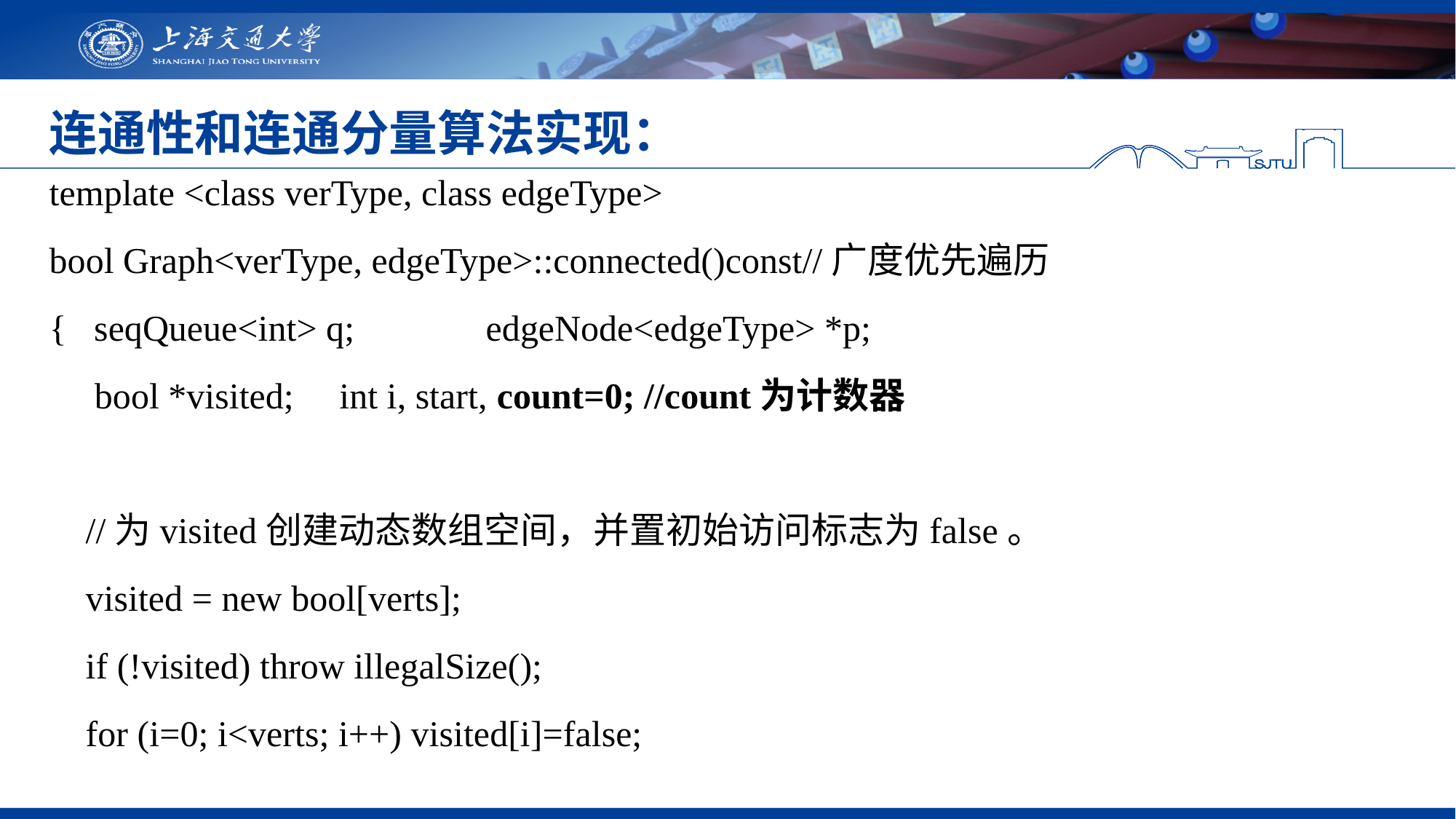

# 连通性和连通分量算法实现：
template <class verType, class edgeType>
bool Graph<verType, edgeType>::connected()const//广度优先遍历
{   seqQueue<int> q;     	edgeNode<edgeType> *p;
     bool *visited;     int i, start, count=0; //count为计数器

    //为visited创建动态数组空间，并置初始访问标志为false。
    visited = new bool[verts];
    if (!visited) throw illegalSize();
    for (i=0; i<verts; i++) visited[i]=false;